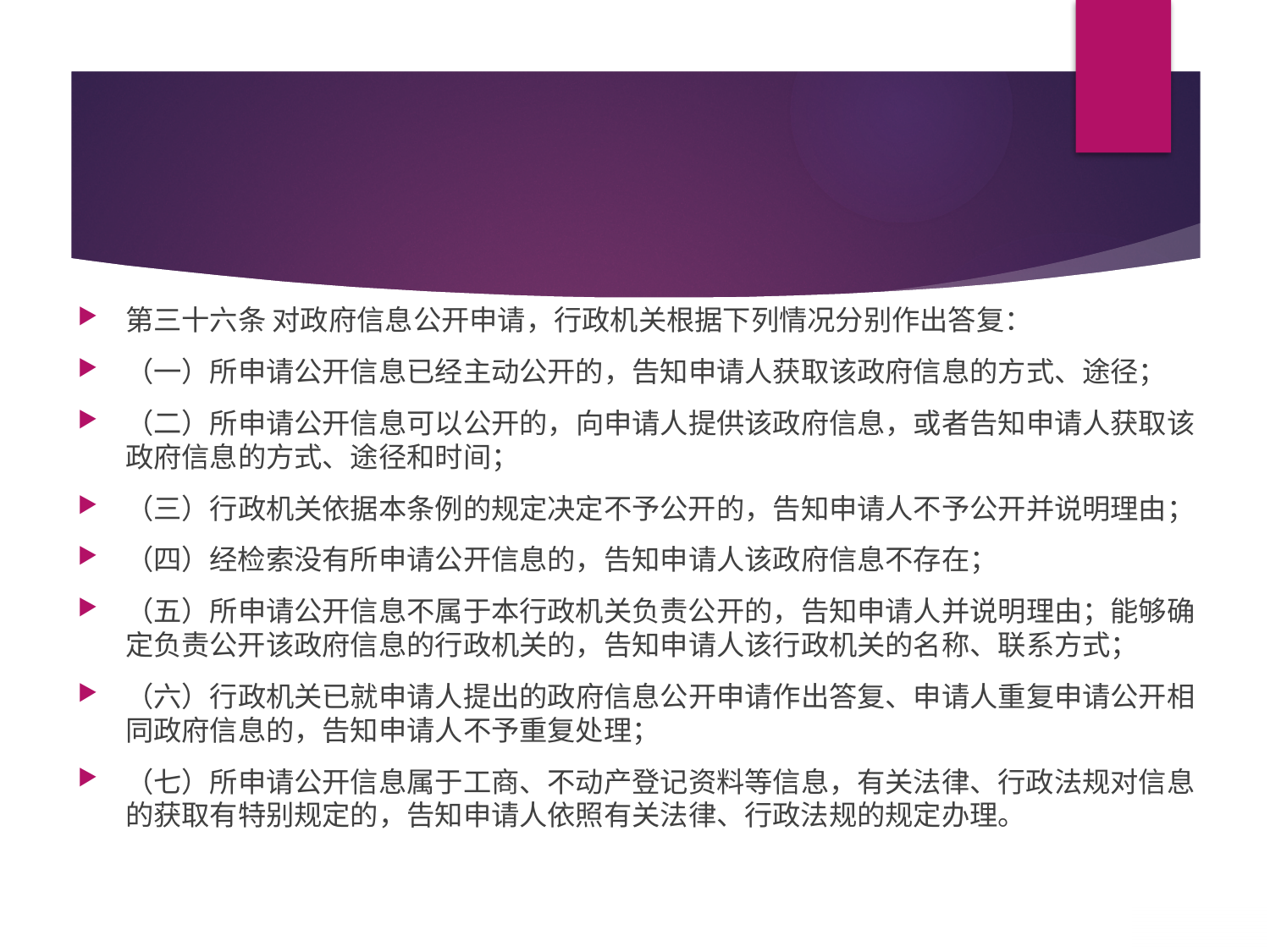

#
第三十六条 对政府信息公开申请，行政机关根据下列情况分别作出答复：
（一）所申请公开信息已经主动公开的，告知申请人获取该政府信息的方式、途径；
（二）所申请公开信息可以公开的，向申请人提供该政府信息，或者告知申请人获取该政府信息的方式、途径和时间；
（三）行政机关依据本条例的规定决定不予公开的，告知申请人不予公开并说明理由；
（四）经检索没有所申请公开信息的，告知申请人该政府信息不存在；
（五）所申请公开信息不属于本行政机关负责公开的，告知申请人并说明理由；能够确定负责公开该政府信息的行政机关的，告知申请人该行政机关的名称、联系方式；
（六）行政机关已就申请人提出的政府信息公开申请作出答复、申请人重复申请公开相同政府信息的，告知申请人不予重复处理；
（七）所申请公开信息属于工商、不动产登记资料等信息，有关法律、行政法规对信息的获取有特别规定的，告知申请人依照有关法律、行政法规的规定办理。